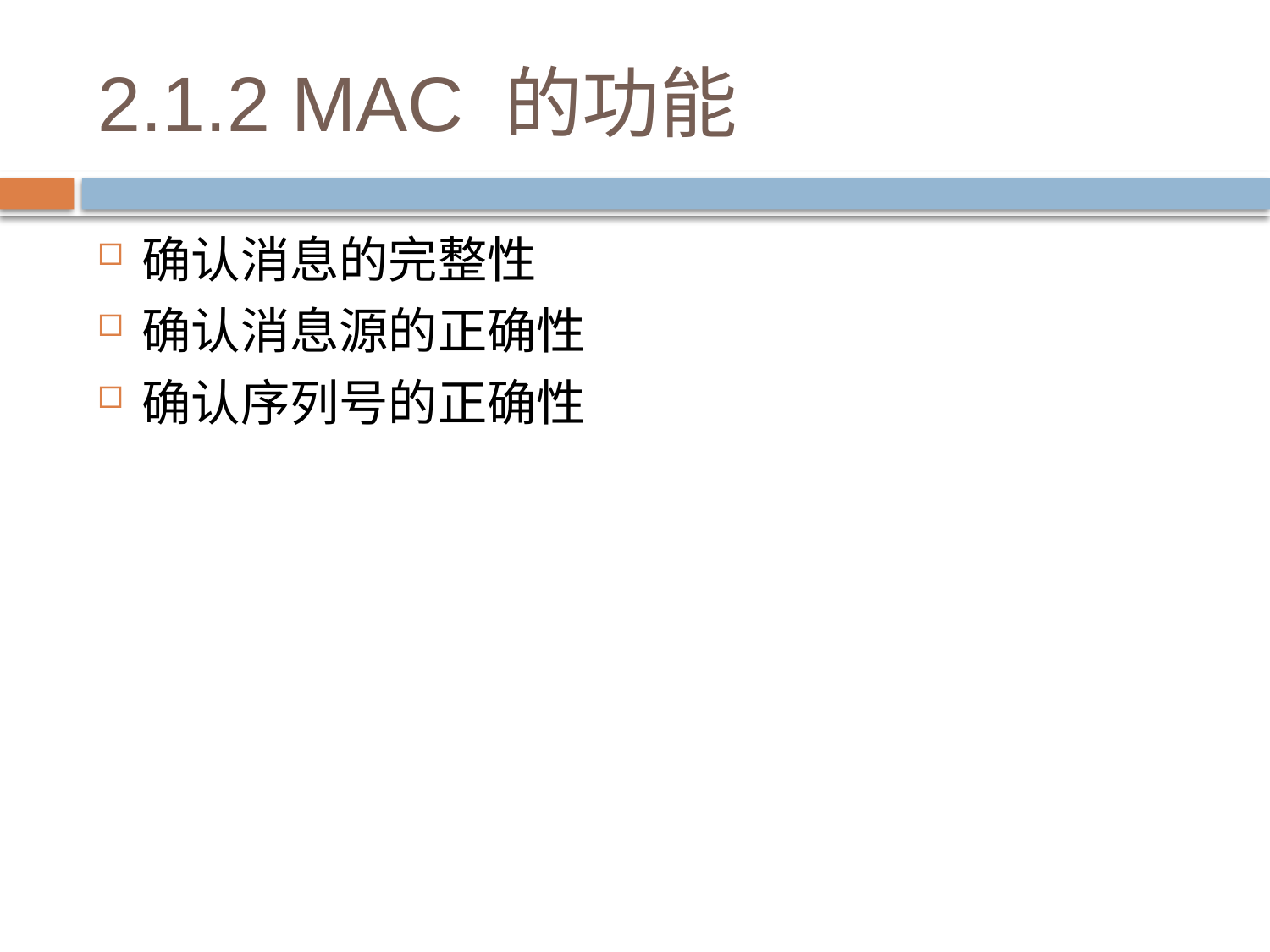

# 2.1.2 MAC 的功能
确认消息的完整性
确认消息源的正确性
确认序列号的正确性